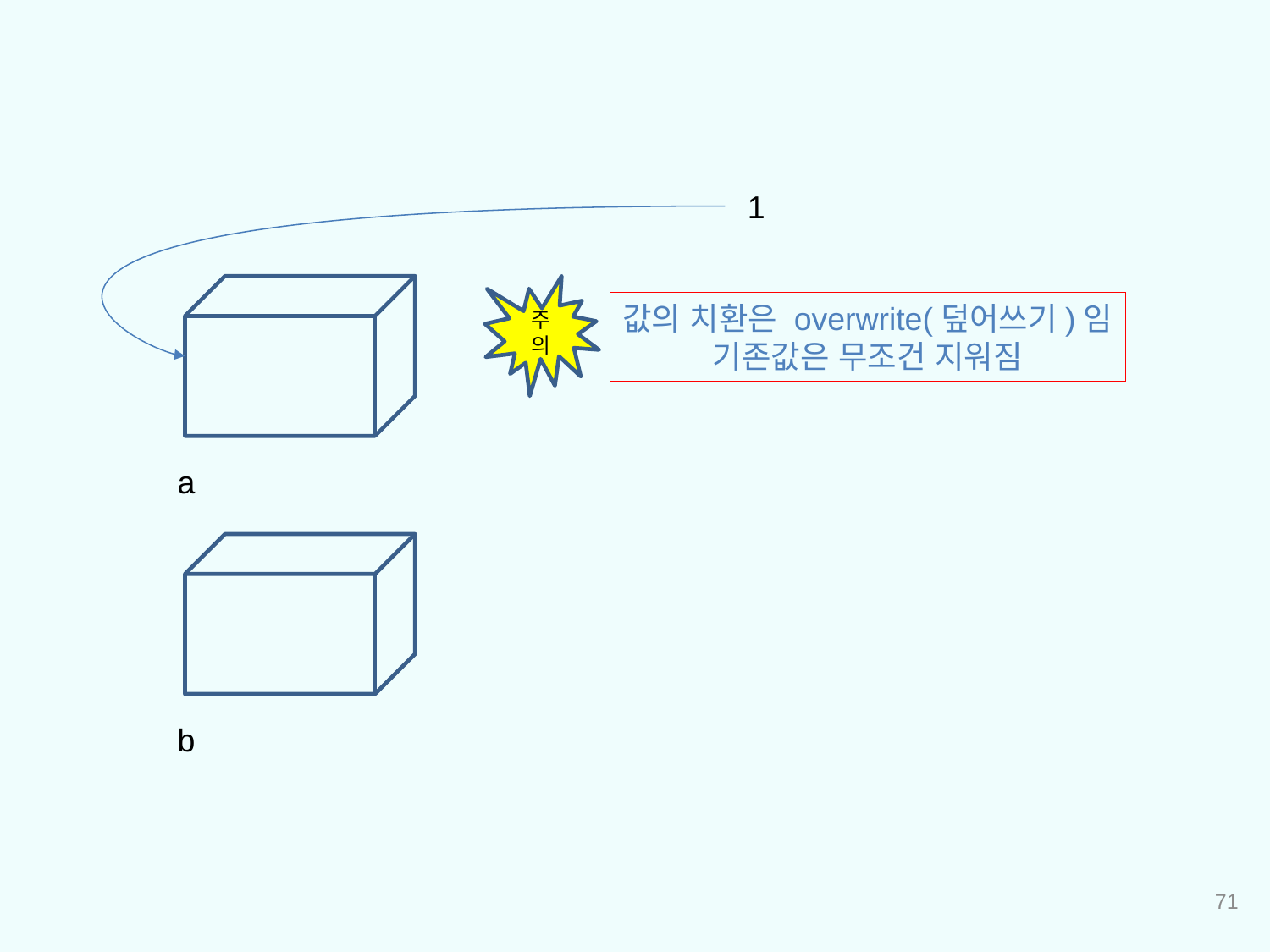

1

주의
값의 치환은 overwrite(덮어쓰기)임
기존값은 무조건 지워짐
a

b
71